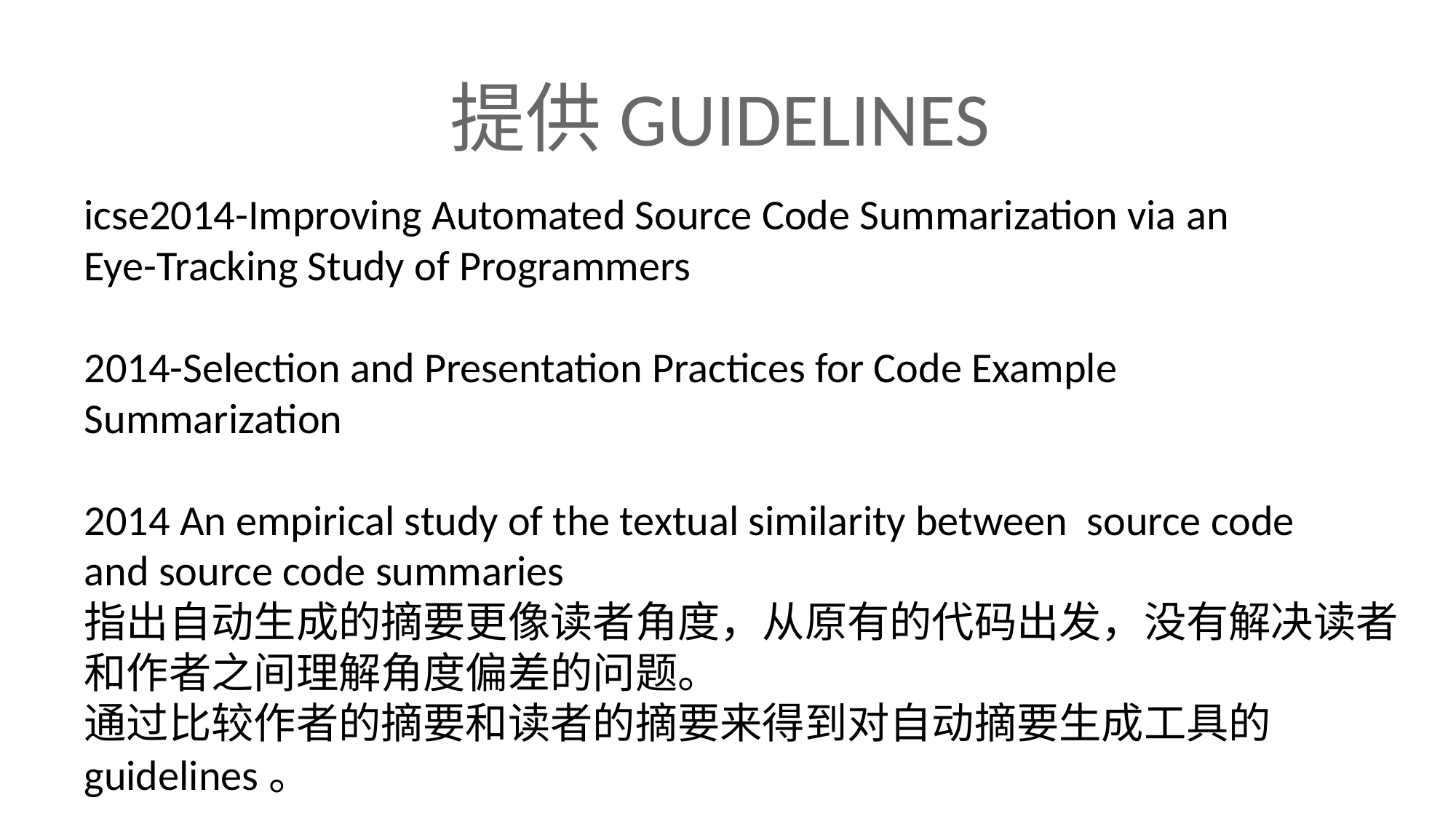

提供guidelines
icse2014-Improving Automated Source Code Summarization via an
Eye-Tracking Study of Programmers

2014-Selection and Presentation Practices for Code Example
Summarization

2014 An empirical study of the textual similarity between  source code
and source code summaries
指出自动生成的摘要更像读者角度，从原有的代码出发，没有解决读者
和作者之间理解角度偏差的问题。
通过比较作者的摘要和读者的摘要来得到对自动摘要生成工具的
guidelines。